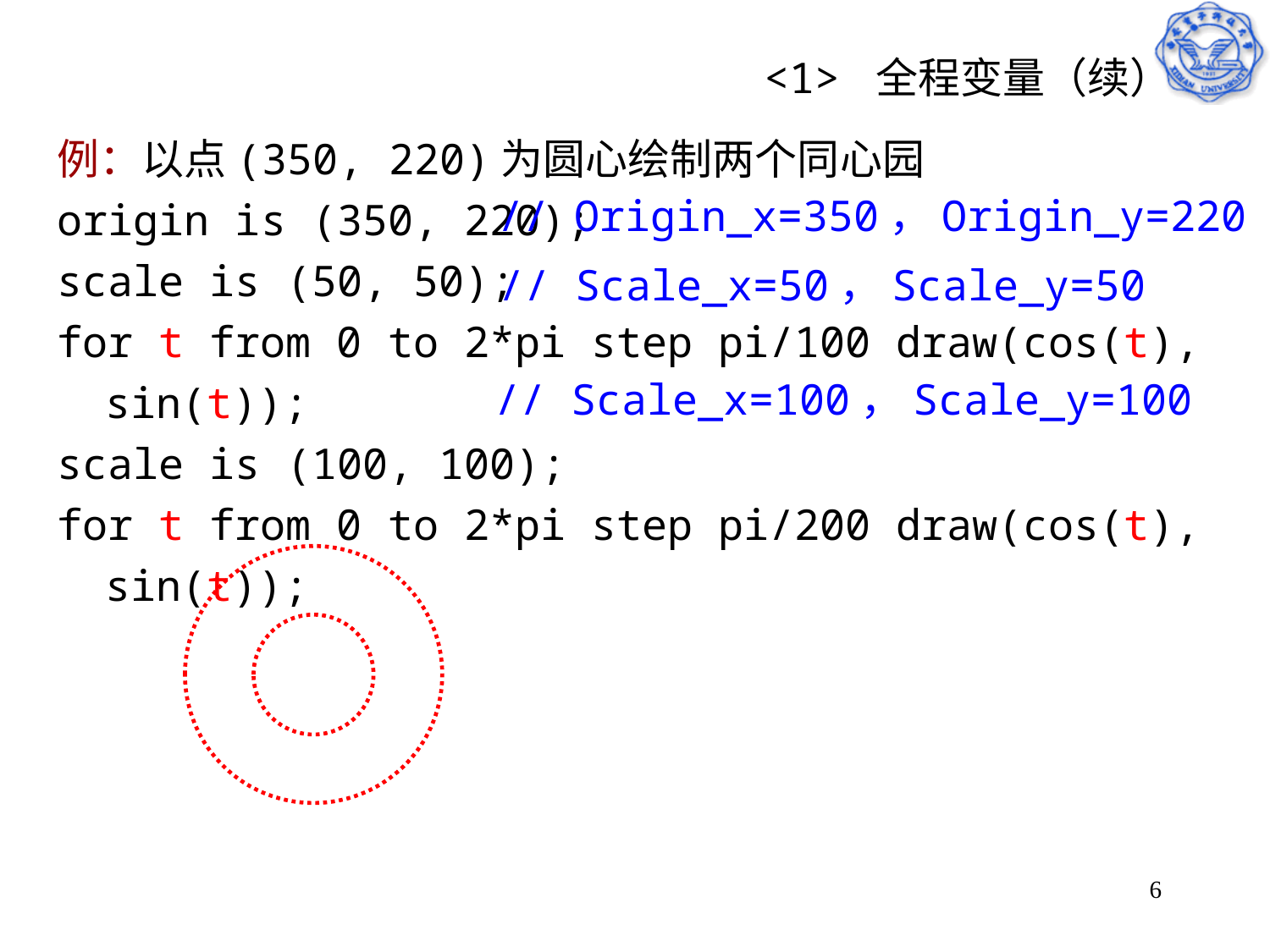

# <1> 全程变量（续）
例：以点(350, 220)为圆心绘制两个同心园
origin is (350, 220);
scale is (50, 50);
for t from 0 to 2*pi step pi/100 draw(cos(t), sin(t));
scale is (100, 100);
for t from 0 to 2*pi step pi/200 draw(cos(t), sin(t));
// Origin_x=350，Origin_y=220
// Scale_x=50，Scale_y=50
// Scale_x=100，Scale_y=100

6